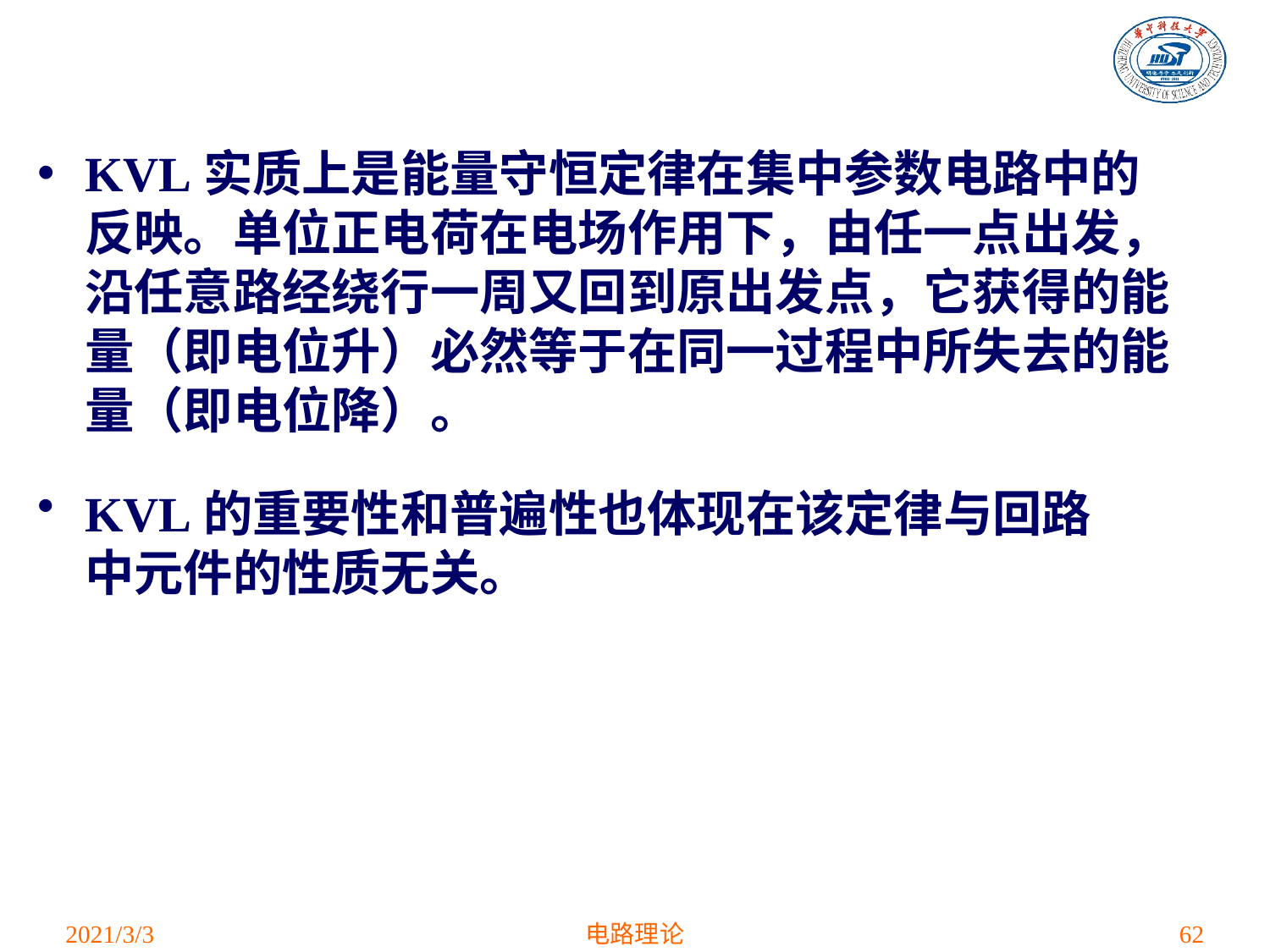

KVL实质上是能量守恒定律在集中参数电路中的反映。单位正电荷在电场作用下，由任一点出发，沿任意路经绕行一周又回到原出发点，它获得的能量（即电位升）必然等于在同一过程中所失去的能量（即电位降）。
KVL的重要性和普遍性也体现在该定律与回路中元件的性质无关。
2021/3/3
电路理论
62